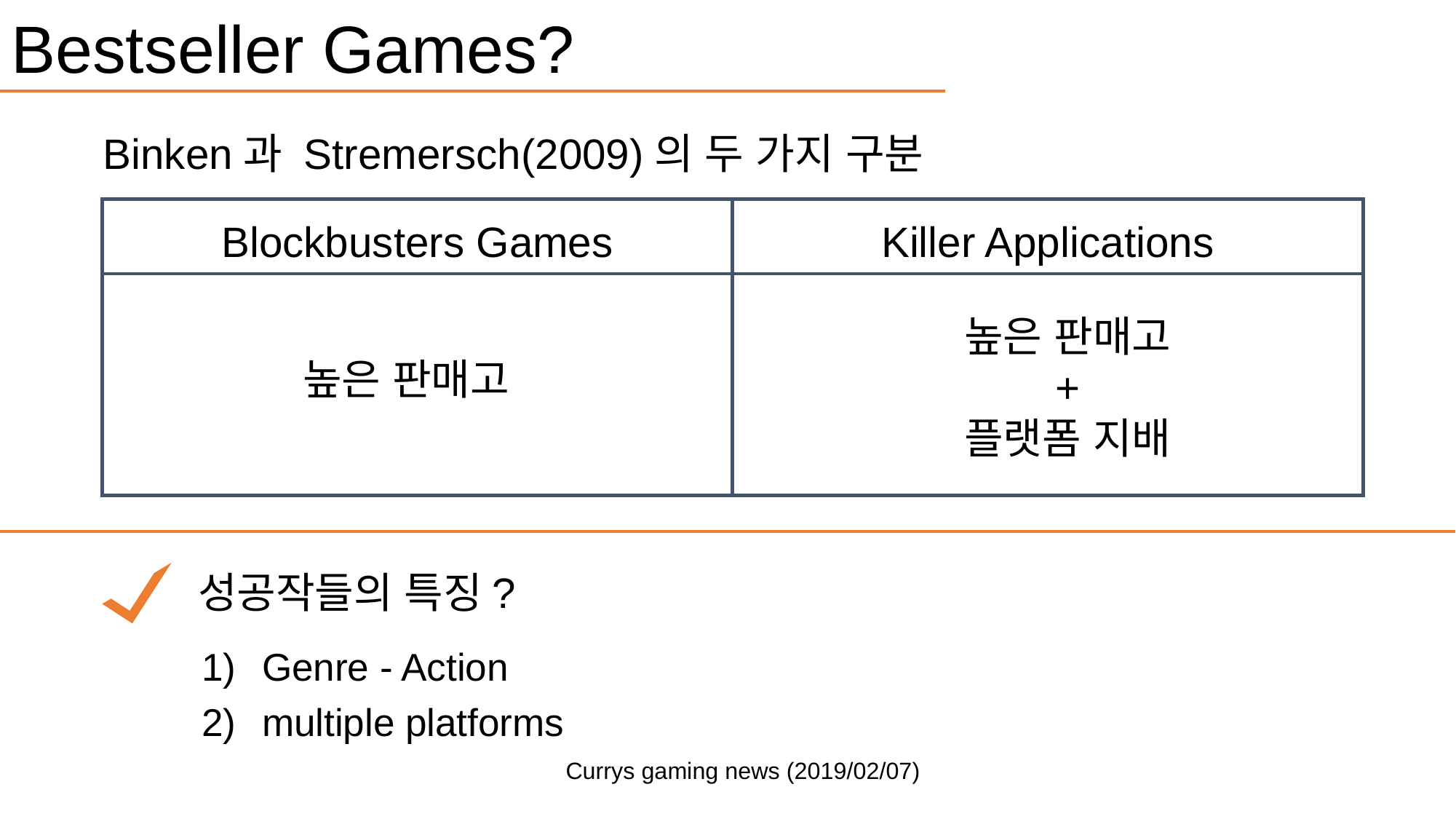

# Bestseller Games?
Binken과 Stremersch(2009)의 두 가지 구분

Blockbusters Games
Killer Applications
높은 판매고
+
플랫폼 지배
높은 판매고

성공작들의 특징?
Genre - Action
multiple platforms
Currys gaming news (2019/02/07)